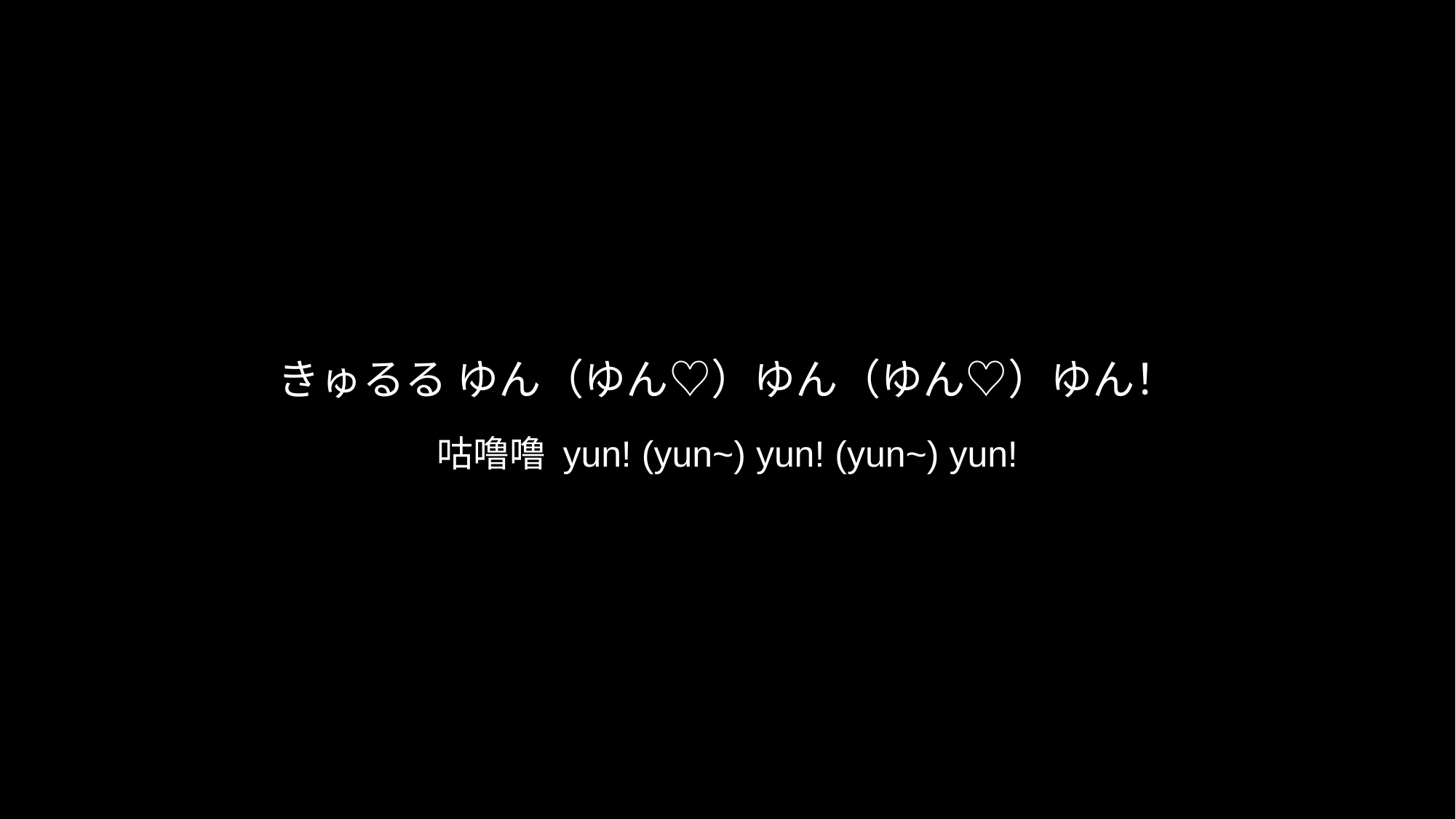

# きゅるる ゆん（ゆん♡）ゆん（ゆん♡）ゆん！
咕噜噜 yun! (yun~) yun! (yun~) yun!